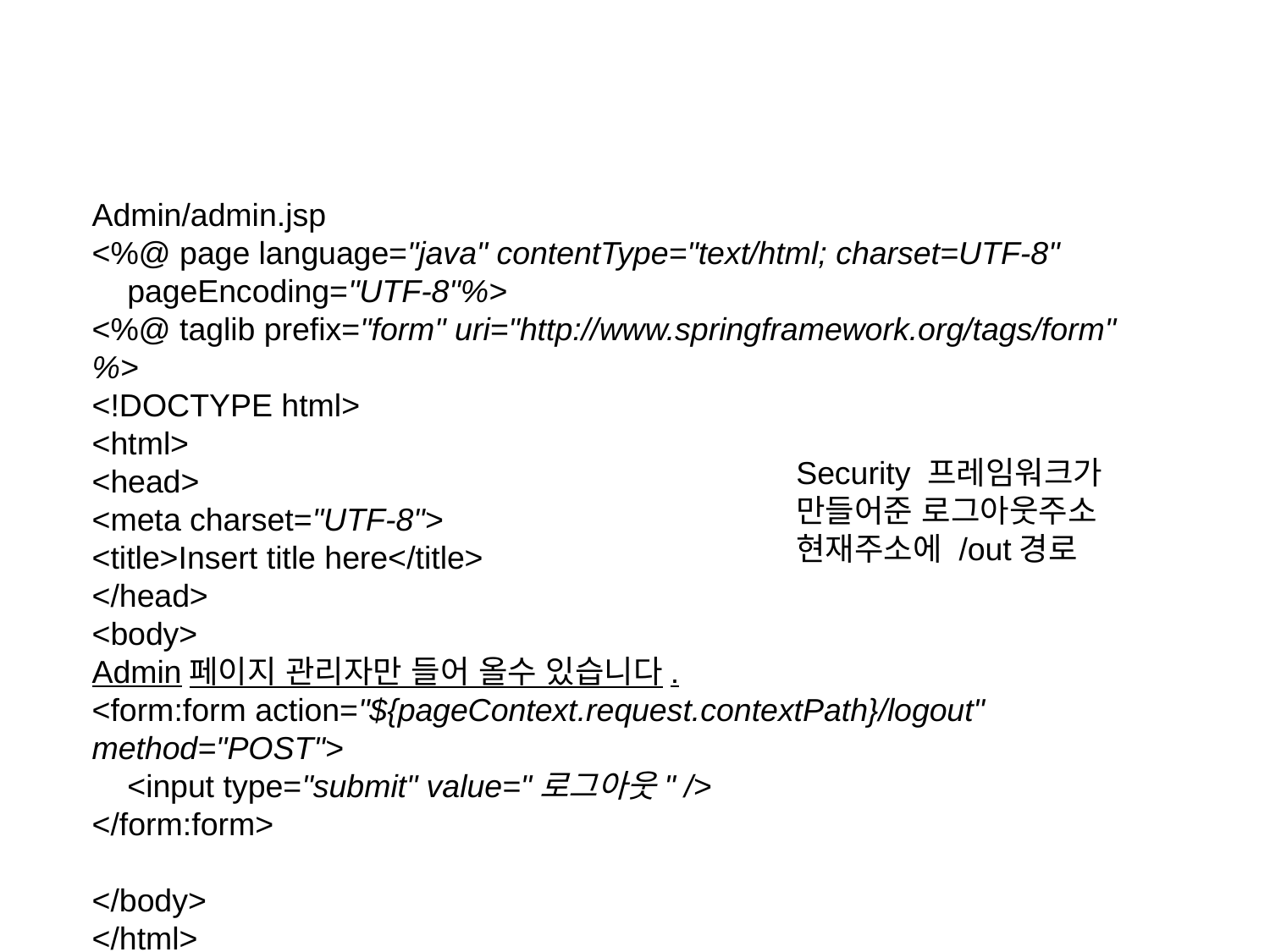

Admin/admin.jsp
<%@ page language="java" contentType="text/html; charset=UTF-8"
    pageEncoding="UTF-8"%>
<%@ taglib prefix="form" uri="http://www.springframework.org/tags/form" %>
<!DOCTYPE html>
<html>
<head>
<meta charset="UTF-8">
<title>Insert title here</title>
</head>
<body>
Admin페이지 관리자만 들어 올수 있습니다.
<form:form action="${pageContext.request.contextPath}/logout" method="POST">
    <input type="submit" value="로그아웃" />
</form:form>

</body>
</html>
Security 프레임워크가 만들어준 로그아웃주소
현재주소에 /out경로